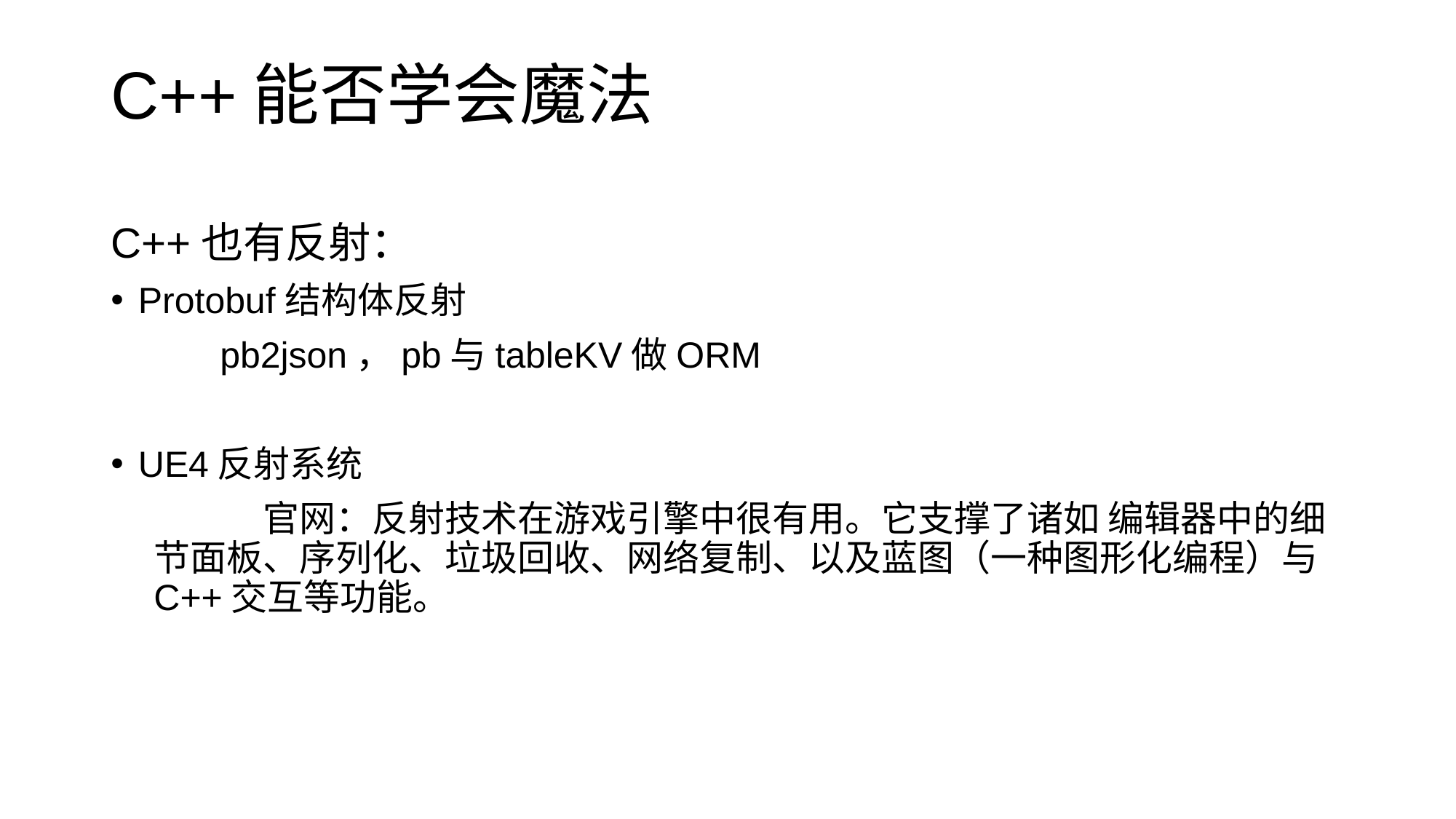

# C++能否学会魔法
C++也有反射：
Protobuf结构体反射
	pb2json，pb与tableKV做ORM

UE4反射系统
	官网：反射技术在游戏引擎中很有用。它支撑了诸如 编辑器中的细节面板、序列化、垃圾回收、网络复制、以及蓝图（一种图形化编程）与C++交互等功能。